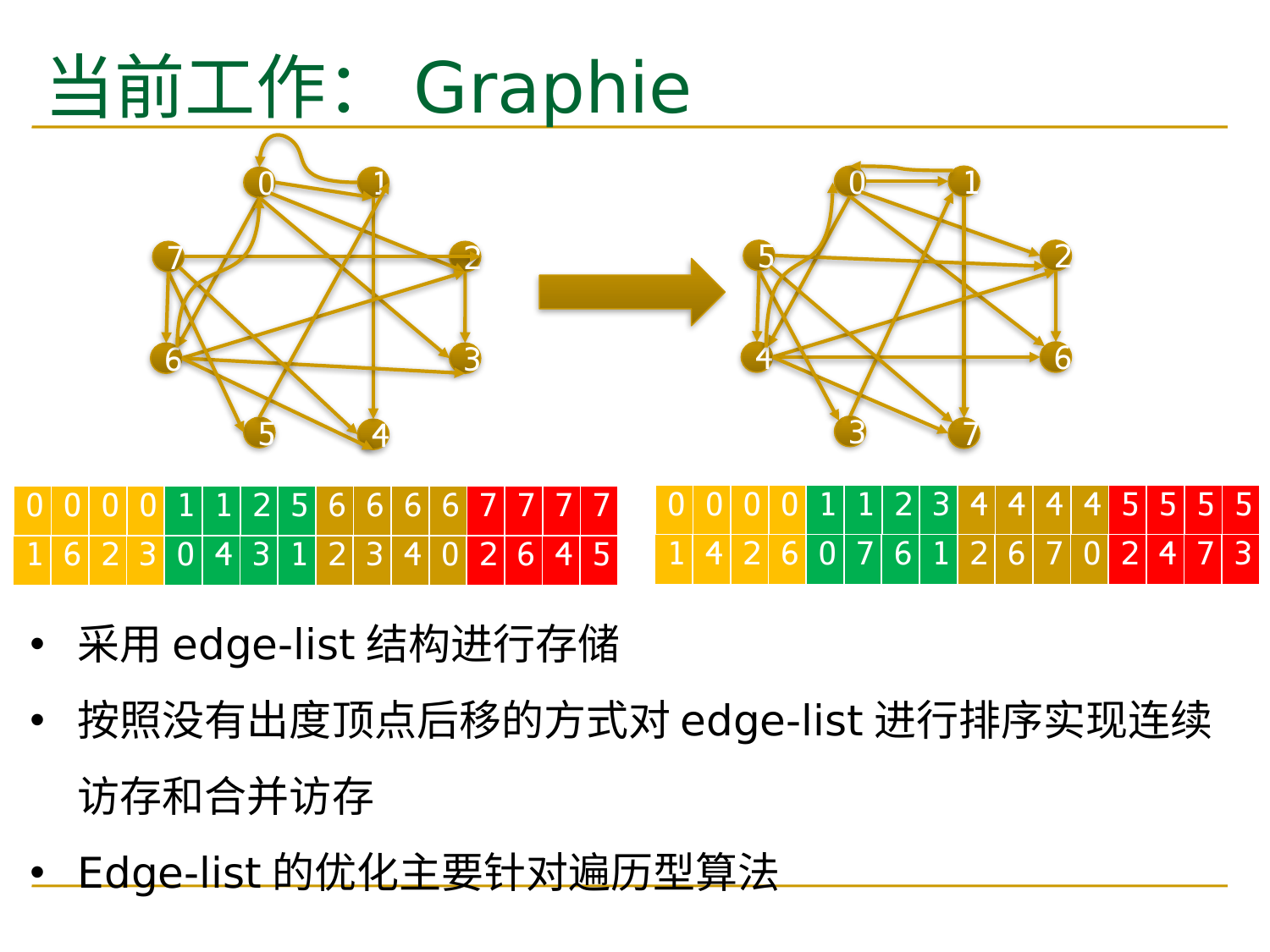

# 当前工作：Graphie
0
1
2
5
6
4
3
7
0
1
2
7
3
6
5
4

| 0 | 0 | 0 | 0 | 1 | 1 | 2 | 3 | 4 | 4 | 4 | 4 | 5 | 5 | 5 | 5 |
| --- | --- | --- | --- | --- | --- | --- | --- | --- | --- | --- | --- | --- | --- | --- | --- |
| 0 | 0 | 0 | 0 | 1 | 1 | 2 | 5 | 6 | 6 | 6 | 6 | 7 | 7 | 7 | 7 |
| --- | --- | --- | --- | --- | --- | --- | --- | --- | --- | --- | --- | --- | --- | --- | --- |
| 1 | 4 | 2 | 6 | 0 | 7 | 6 | 1 | 2 | 6 | 7 | 0 | 2 | 4 | 7 | 3 |
| --- | --- | --- | --- | --- | --- | --- | --- | --- | --- | --- | --- | --- | --- | --- | --- |
| 1 | 6 | 2 | 3 | 0 | 4 | 3 | 1 | 2 | 3 | 4 | 0 | 2 | 6 | 4 | 5 |
| --- | --- | --- | --- | --- | --- | --- | --- | --- | --- | --- | --- | --- | --- | --- | --- |
采用edge-list结构进行存储
按照没有出度顶点后移的方式对edge-list进行排序实现连续访存和合并访存
Edge-list的优化主要针对遍历型算法